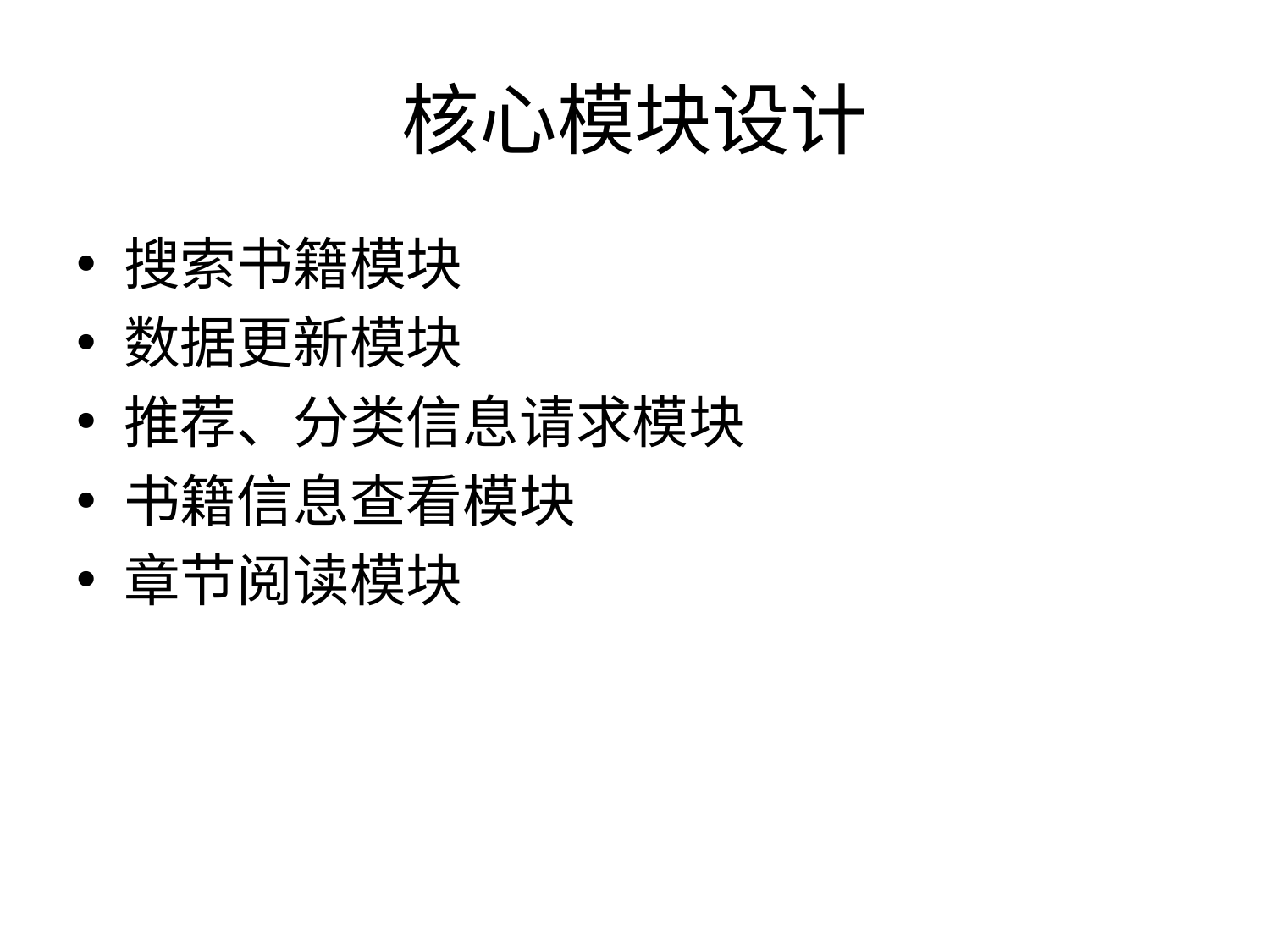

# 核心模块设计
搜索书籍模块
数据更新模块
推荐、分类信息请求模块
书籍信息查看模块
章节阅读模块